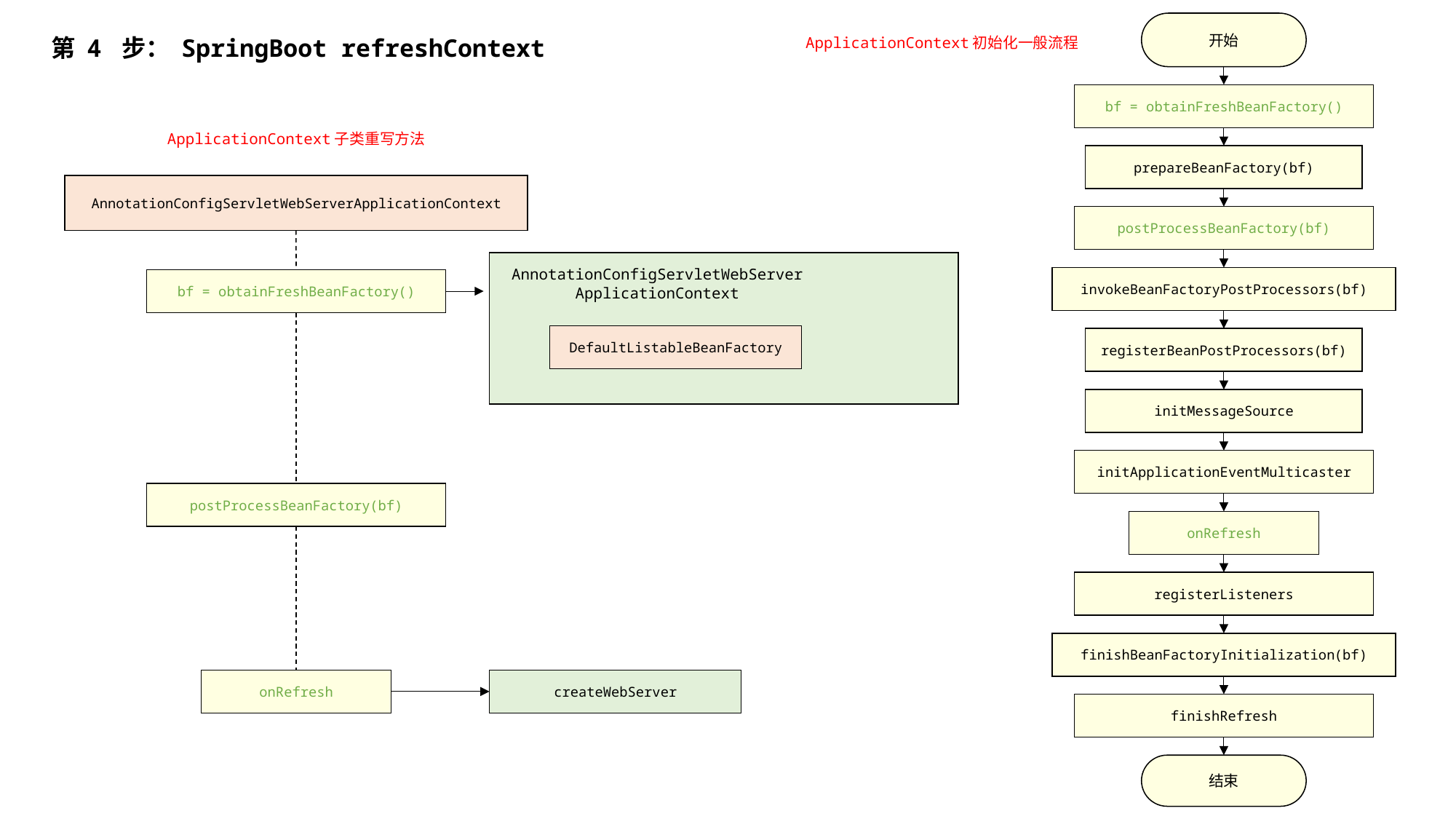

开始
第 4 步： SpringBoot refreshContext
ApplicationContext初始化一般流程
bf = obtainFreshBeanFactory()
ApplicationContext子类重写方法
prepareBeanFactory(bf)
AnnotationConfigServletWebServerApplicationContext
postProcessBeanFactory(bf)

AnnotationConfigServletWebServerApplicationContext
invokeBeanFactoryPostProcessors(bf)
bf = obtainFreshBeanFactory()
DefaultListableBeanFactory
registerBeanPostProcessors(bf)
initMessageSource
initApplicationEventMulticaster
postProcessBeanFactory(bf)
onRefresh
registerListeners
finishBeanFactoryInitialization(bf)
onRefresh
createWebServer
finishRefresh
结束